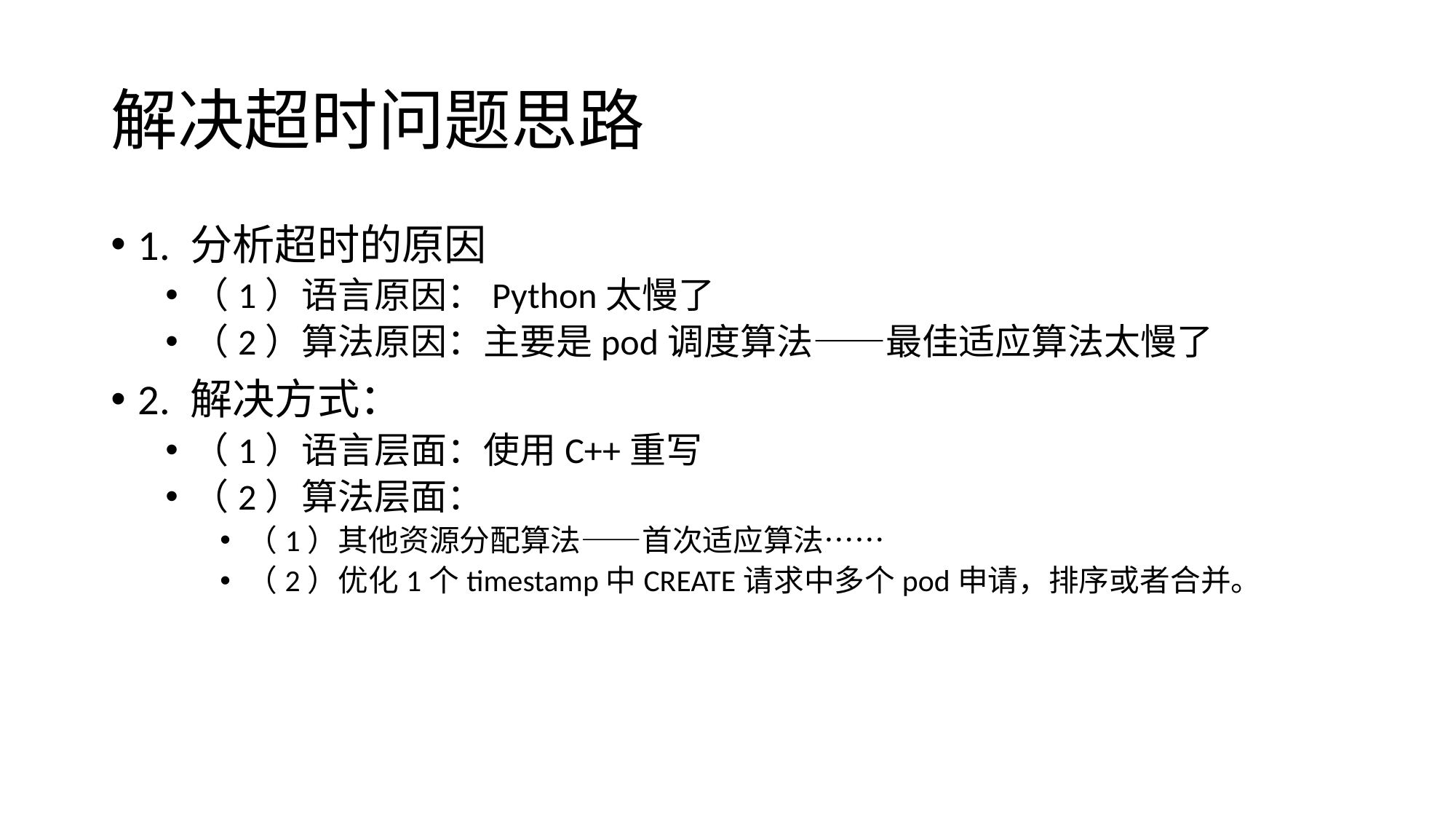

# 解决超时问题思路
1. 分析超时的原因
（1）语言原因：Python太慢了
（2）算法原因：主要是pod调度算法——最佳适应算法太慢了
2. 解决方式：
（1）语言层面：使用C++重写
（2）算法层面：
（1）其他资源分配算法——首次适应算法……
（2）优化1个timestamp中CREATE请求中多个pod申请，排序或者合并。